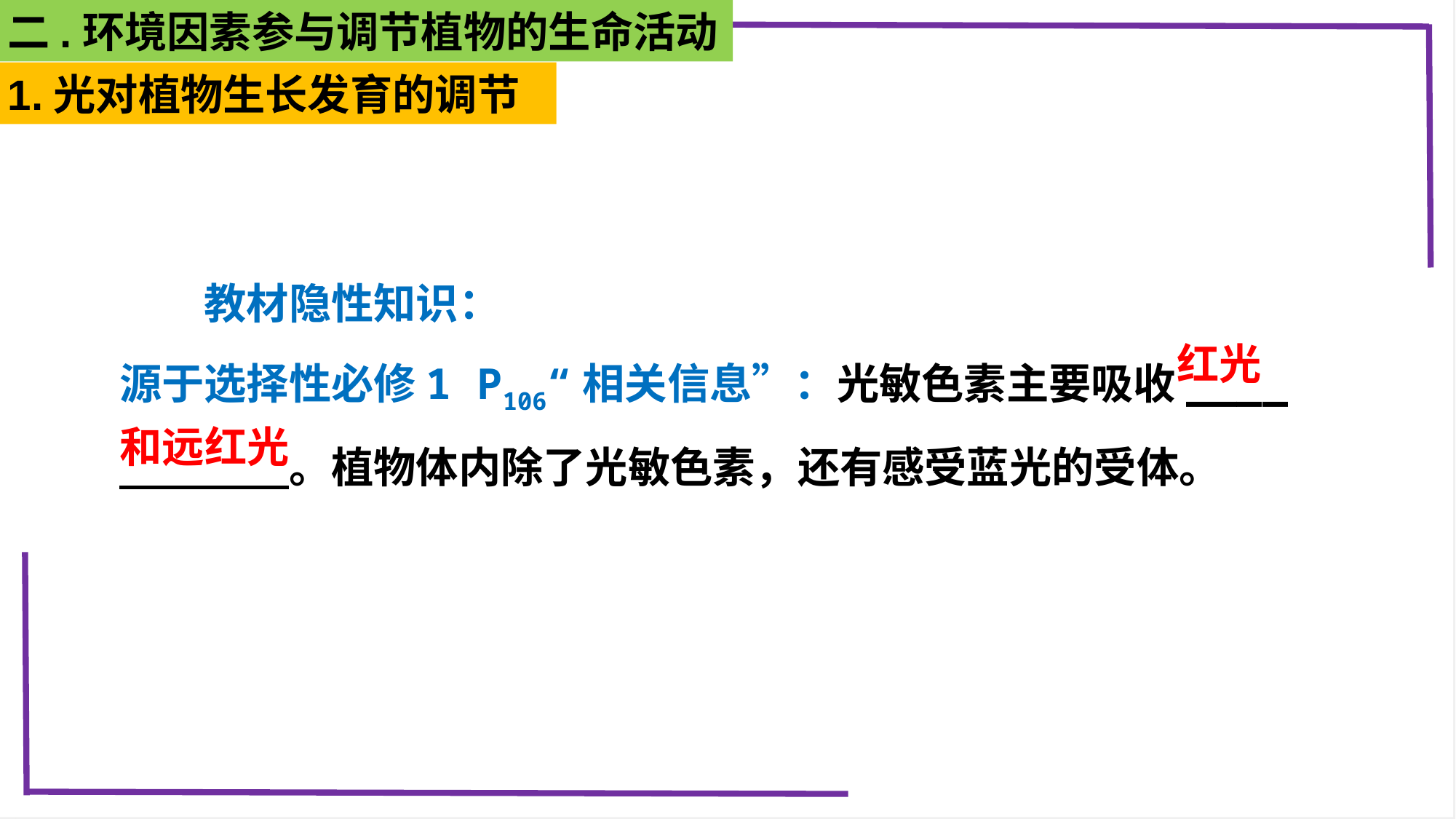

二.环境因素参与调节植物的生命活动
1.光对植物生长发育的调节
　　教材隐性知识：
源于选择性必修1 P106“相关信息”：光敏色素主要吸收____
　　　　。植物体内除了光敏色素，还有感受蓝光的受体。
红光
和远红光